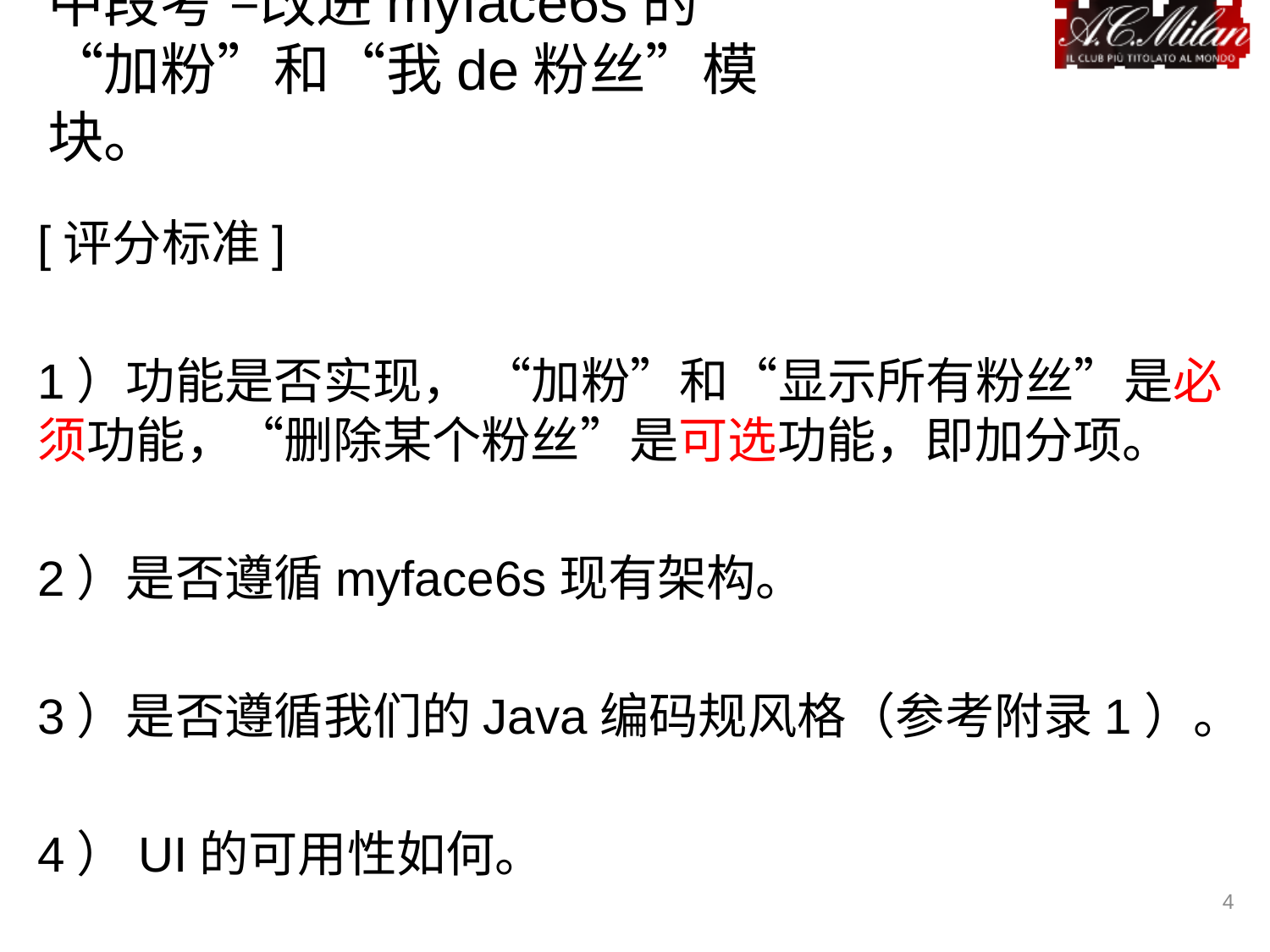

# 中段考 –改进myface6s的“加粉”和“我de粉丝”模块。

[评分标准]

1）功能是否实现， “加粉”和“显示所有粉丝”是必须功能，“删除某个粉丝”是可选功能，即加分项。

2）是否遵循myface6s现有架构。

3）是否遵循我们的Java编码规风格（参考附录1）。

4）UI的可用性如何。
4